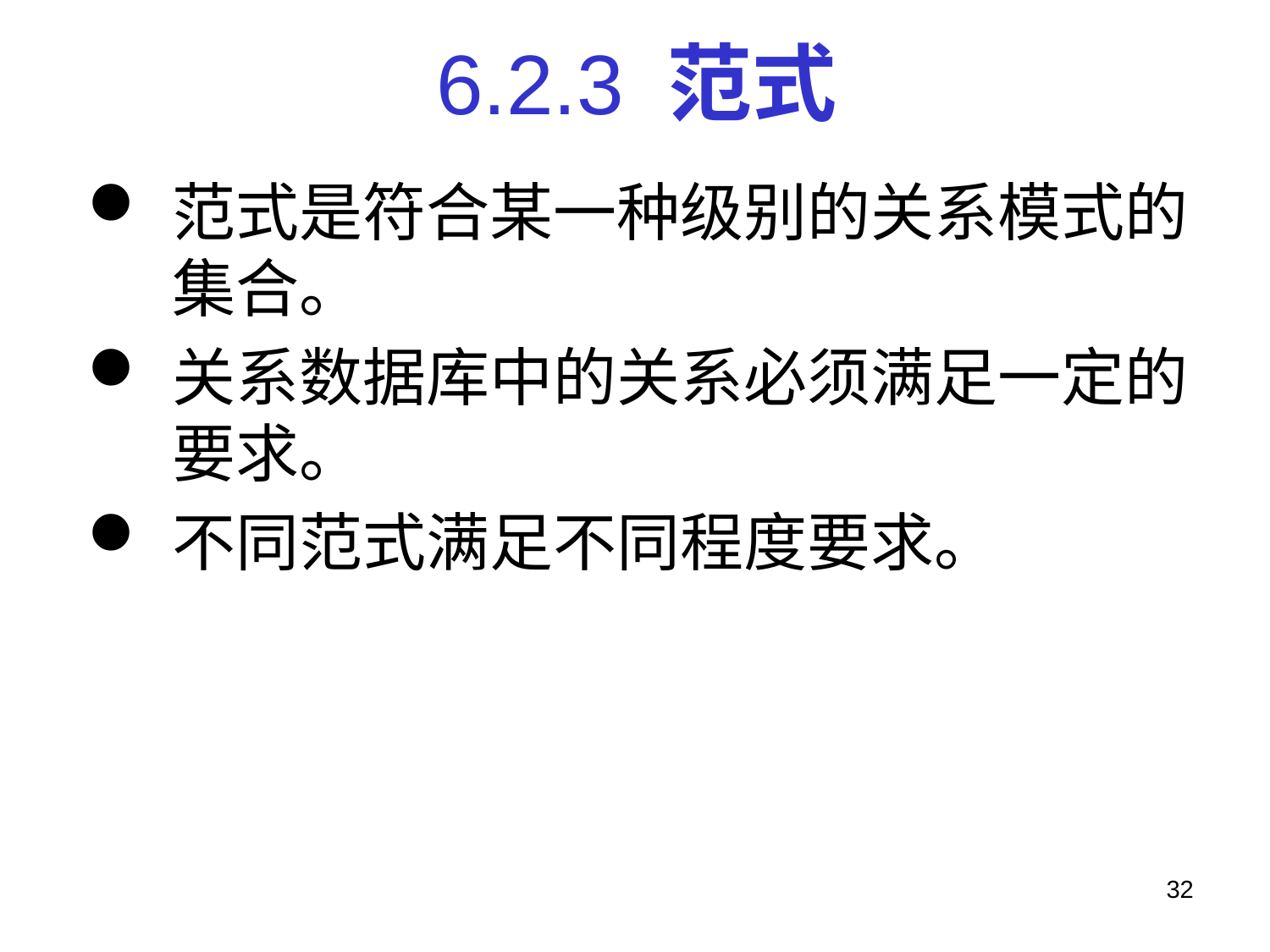

# 6.2.3 范式
范式是符合某一种级别的关系模式的集合。
关系数据库中的关系必须满足一定的要求。
不同范式满足不同程度要求。
32